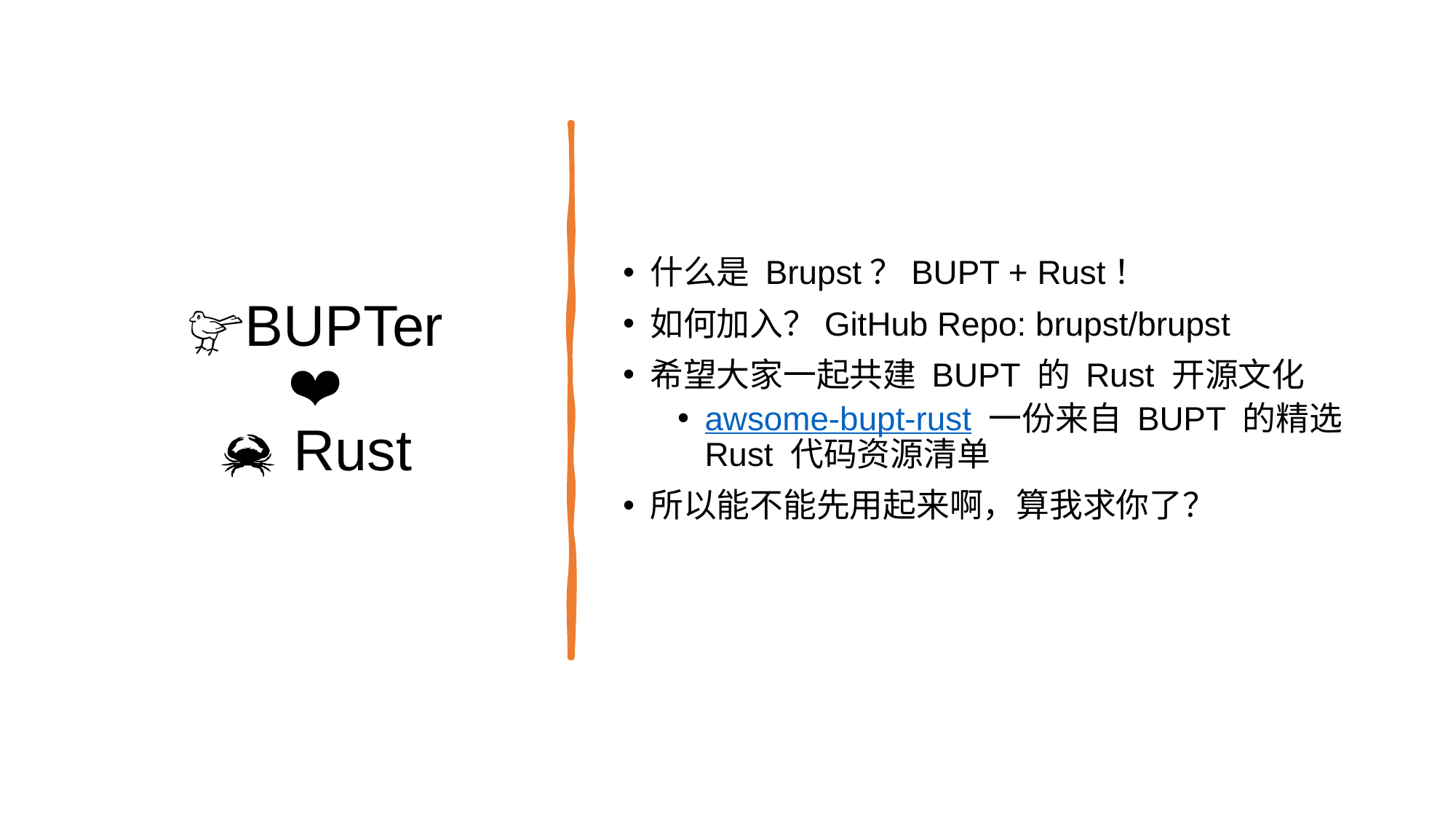

# 🐦BUPTer ❤️ 🦀️ Rust
什么是 Brupst？BUPT + Rust！
如何加入？GitHub Repo: brupst/brupst
希望大家一起共建 BUPT 的 Rust 开源文化
awsome-bupt-rust 一份来自 BUPT 的精选 Rust 代码资源清单
所以能不能先用起来啊，算我求你了？